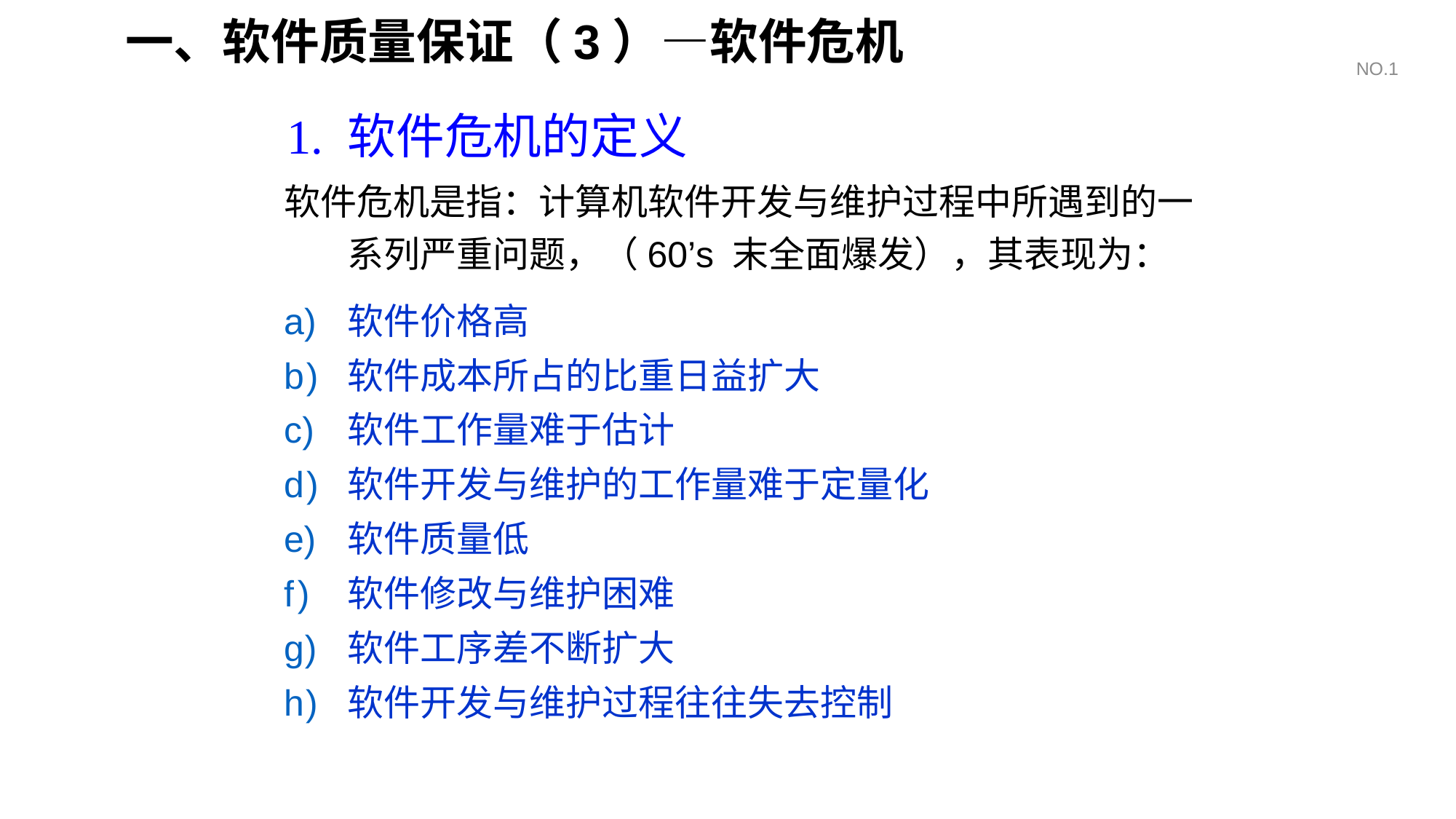

# 一、软件质量保证（3）—软件危机
NO.1
1. 软件危机的定义
软件危机是指：计算机软件开发与维护过程中所遇到的一系列严重问题，（60’s 末全面爆发），其表现为：
软件价格高
软件成本所占的比重日益扩大
软件工作量难于估计
软件开发与维护的工作量难于定量化
软件质量低
软件修改与维护困难
软件工序差不断扩大
软件开发与维护过程往往失去控制